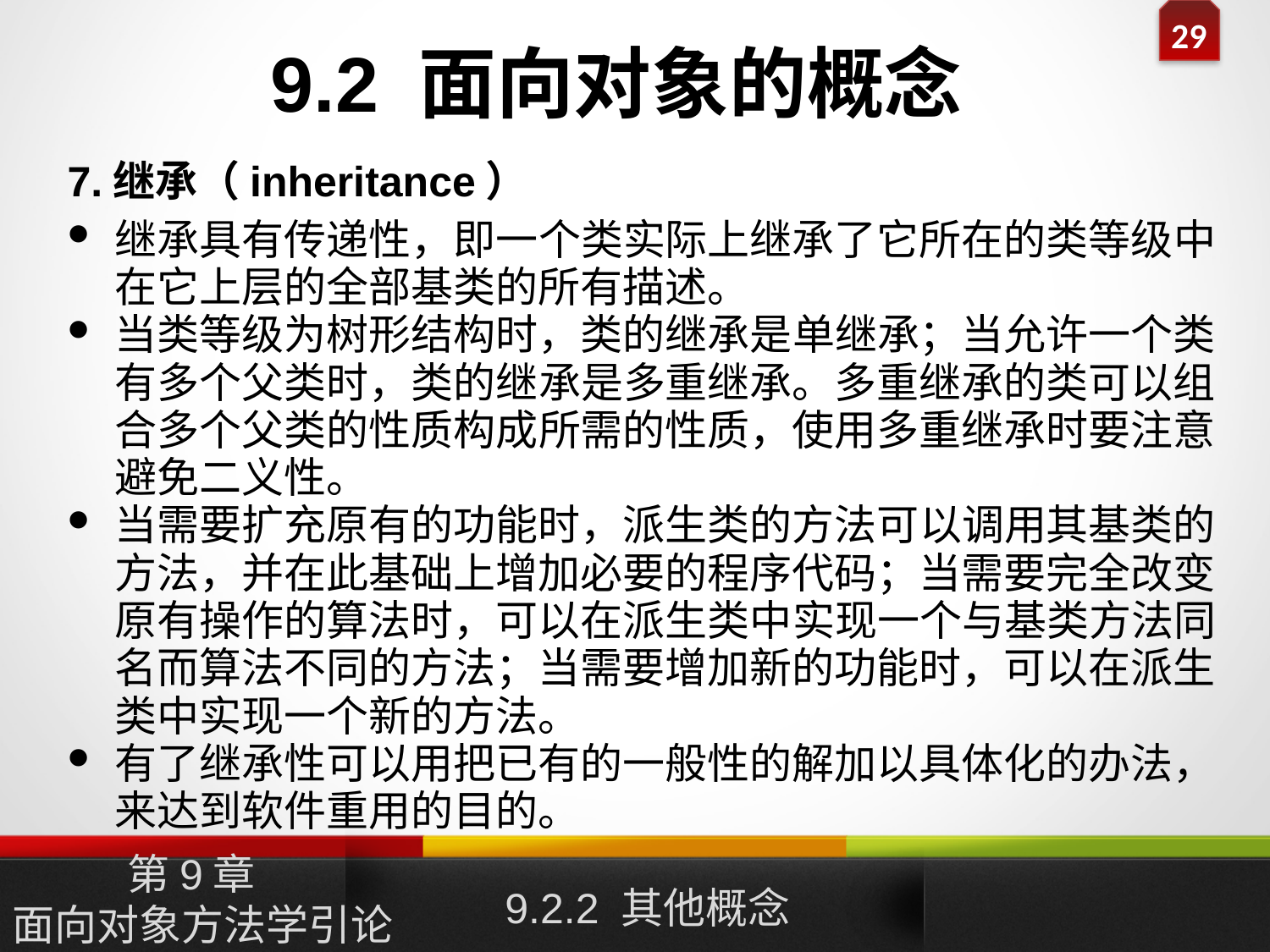

9.2 面向对象的概念
7.继承（inheritance）
继承具有传递性，即一个类实际上继承了它所在的类等级中在它上层的全部基类的所有描述。
当类等级为树形结构时，类的继承是单继承；当允许一个类有多个父类时，类的继承是多重继承。多重继承的类可以组合多个父类的性质构成所需的性质，使用多重继承时要注意避免二义性。
当需要扩充原有的功能时，派生类的方法可以调用其基类的方法，并在此基础上增加必要的程序代码；当需要完全改变原有操作的算法时，可以在派生类中实现一个与基类方法同名而算法不同的方法；当需要增加新的功能时，可以在派生类中实现一个新的方法。
有了继承性可以用把已有的一般性的解加以具体化的办法，来达到软件重用的目的。
9.2.2 其他概念